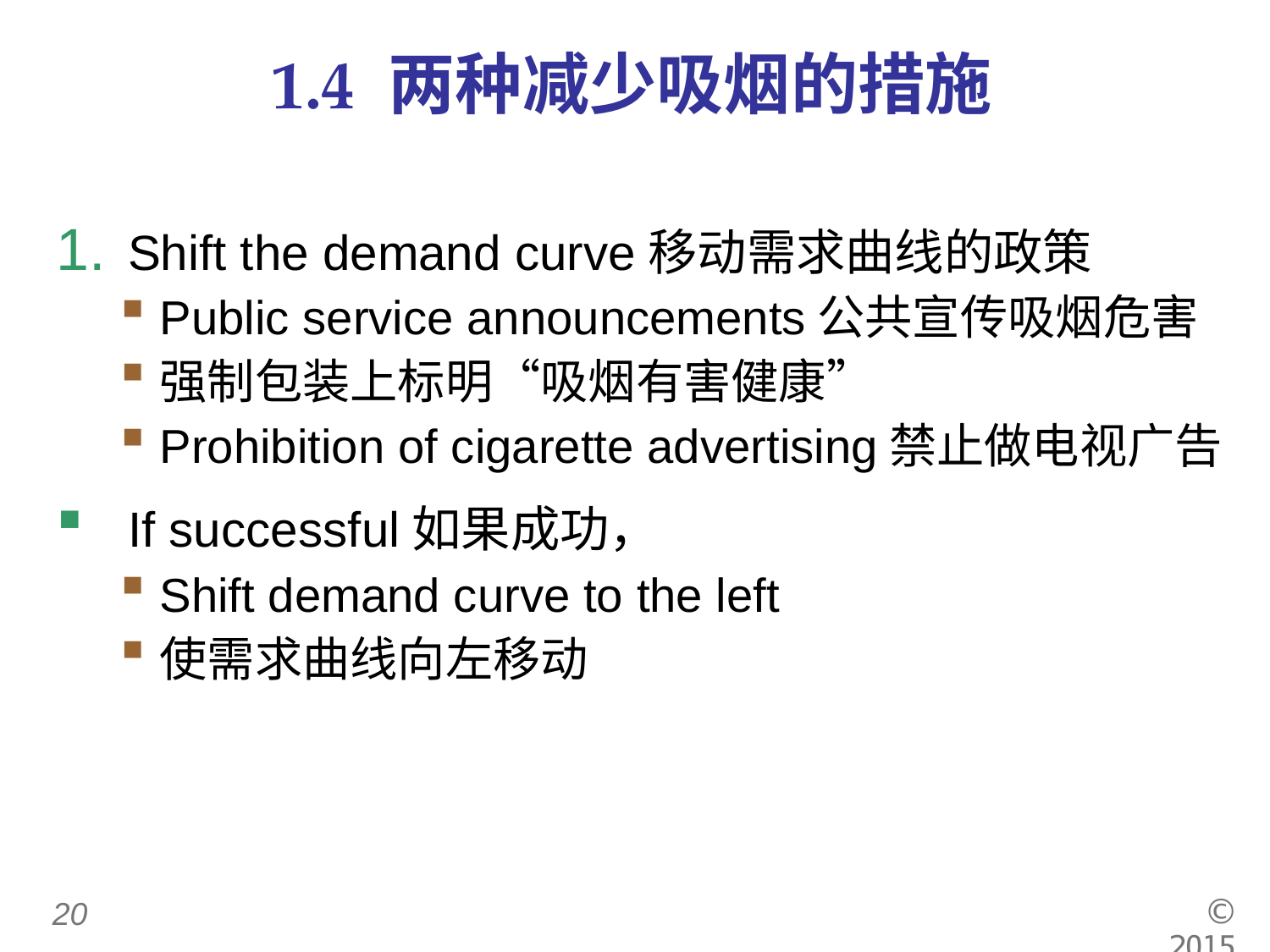

# 1.4 两种减少吸烟的措施
Shift the demand curve移动需求曲线的政策
Public service announcements公共宣传吸烟危害
强制包装上标明“吸烟有害健康”
Prohibition of cigarette advertising禁止做电视广告
If successful如果成功，
Shift demand curve to the left
使需求曲线向左移动
© 2015 Cengage Learning. All Rights Reserved. May not be copied, scanned, or duplicated, in whole or in part, except for use as permitted in a license distributed with a certain product or service or otherwise on a password-protected website for classroom use.
20